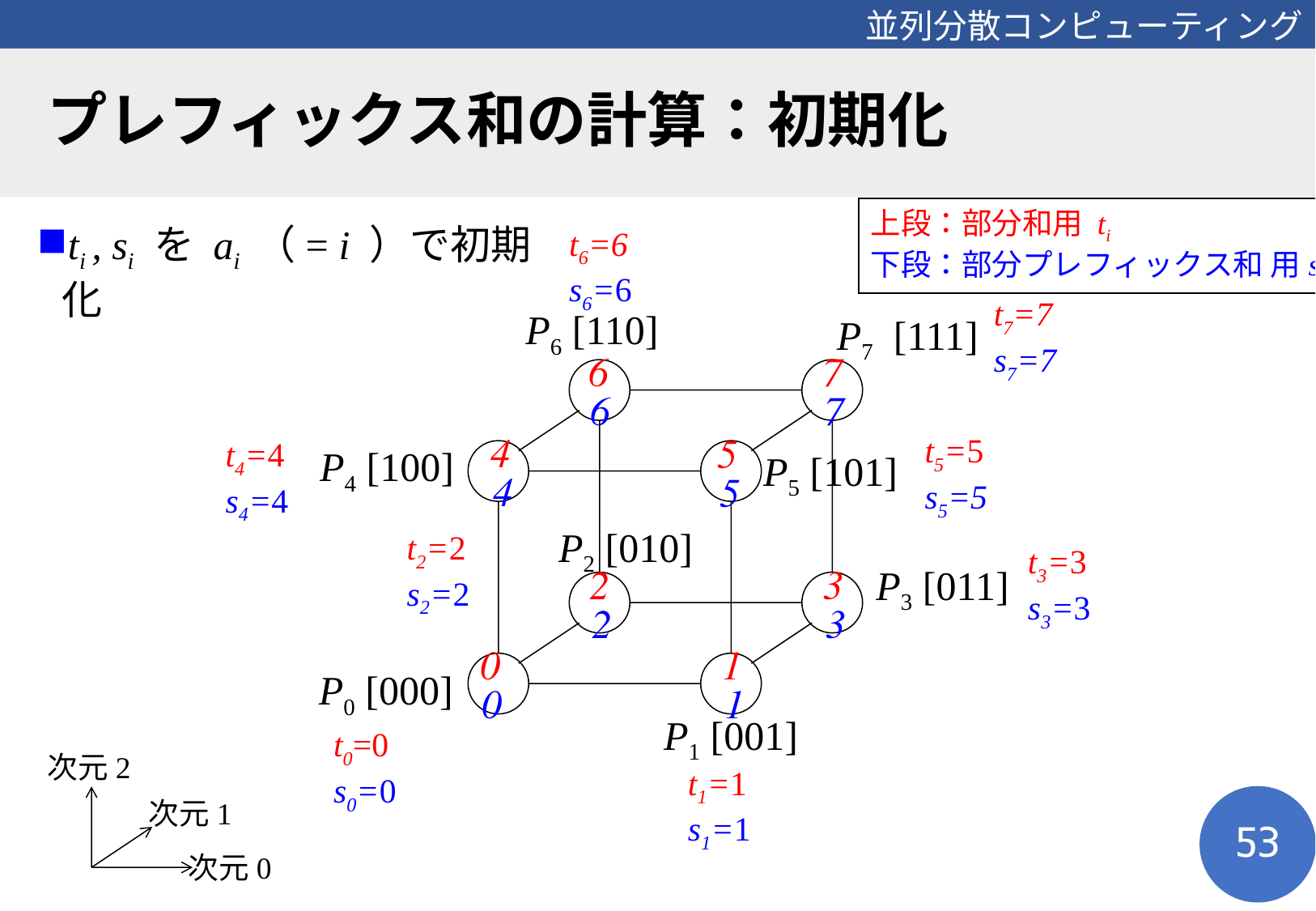

# プレフィックス和の計算：初期化
上段：部分和用 ti
下段：部分プレフィックス和 用si
ti , si を ai （= i ）で初期化
t6=6
s6=6
t7=7
s7=7
P6 [110]
P7  [111]

P4 [100]
P5 [101]

P2 [010]
P3 [011]

P0 [000]

P1 [001]
6
7
4
5
2
3
0
1
6
7
4
5
2
3
0
1
t5=5
s5=5
t4=4
s4=4
t2=2
s2=2
t3=3
s3=3
t0=0
s0=0
次元2

次元1

次元0

t1=1
s1=1
53